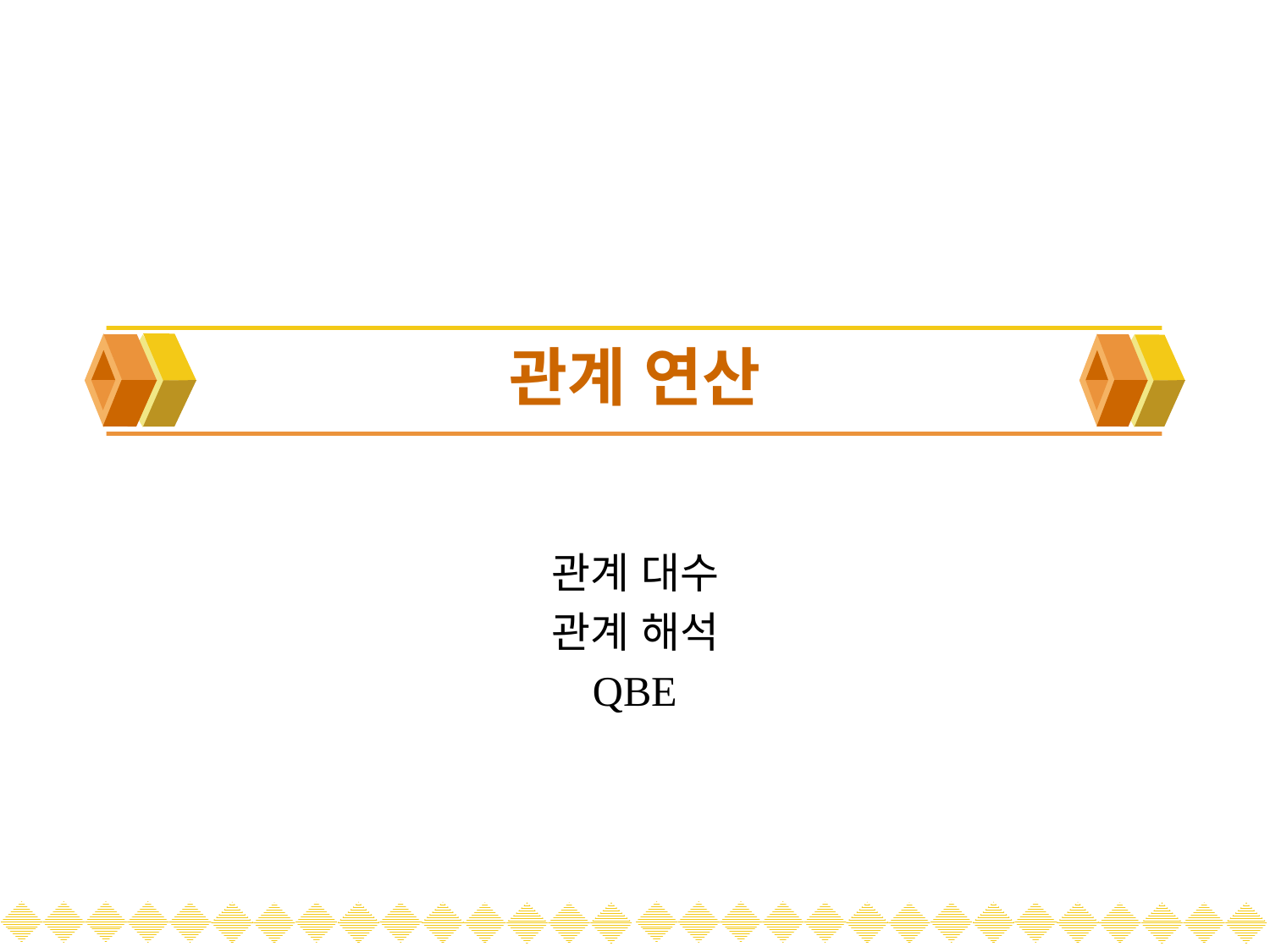

# 관계 연산
관계 대수
관계 해석
QBE